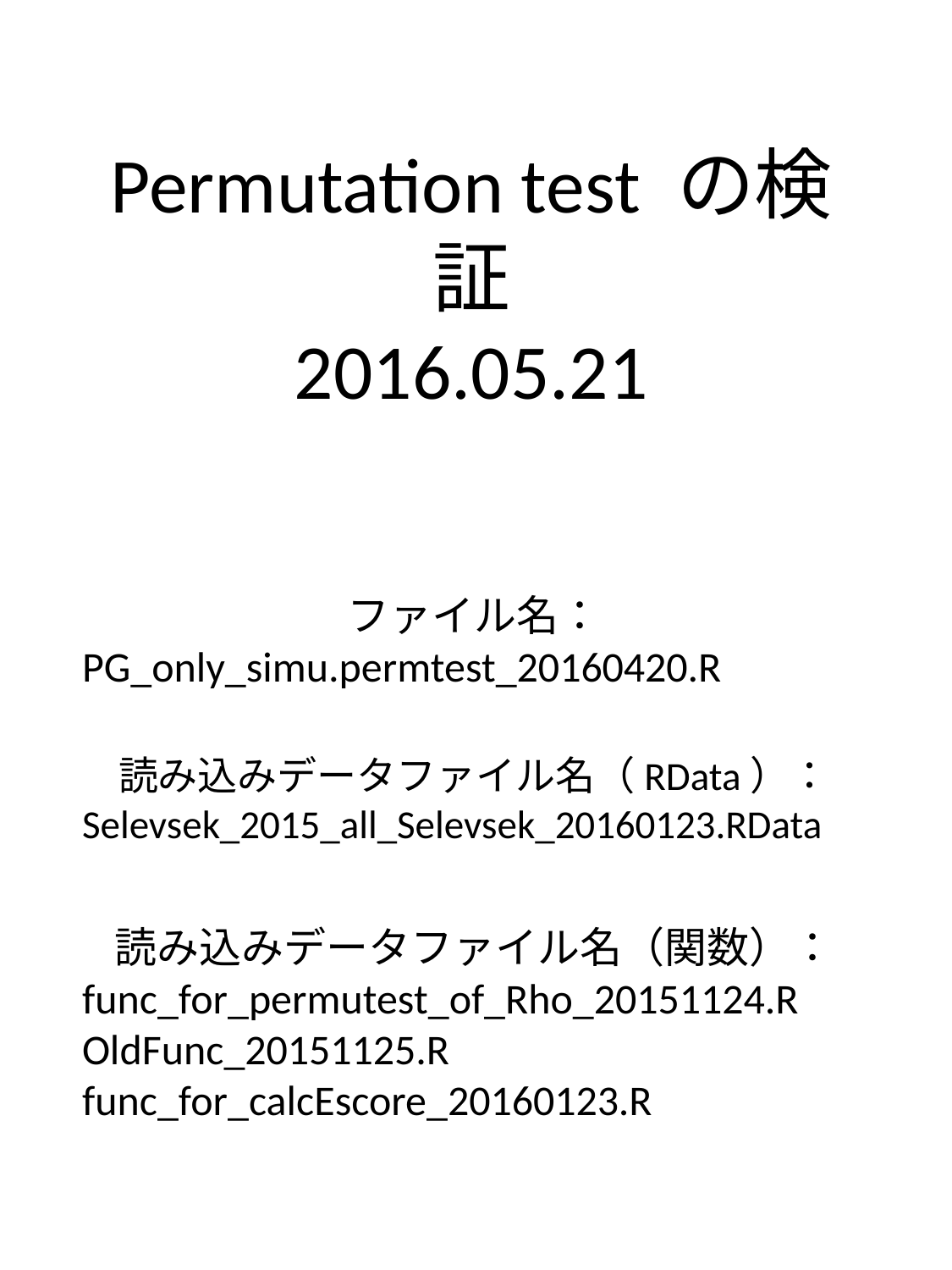

# Permutation test の検証 2016.05.21
ファイル名：
PG_only_simu.permtest_20160420.R
読み込みデータファイル名（RData）：
Selevsek_2015_all_Selevsek_20160123.RData
読み込みデータファイル名（関数）：
func_for_permutest_of_Rho_20151124.R
OldFunc_20151125.R
func_for_calcEscore_20160123.R